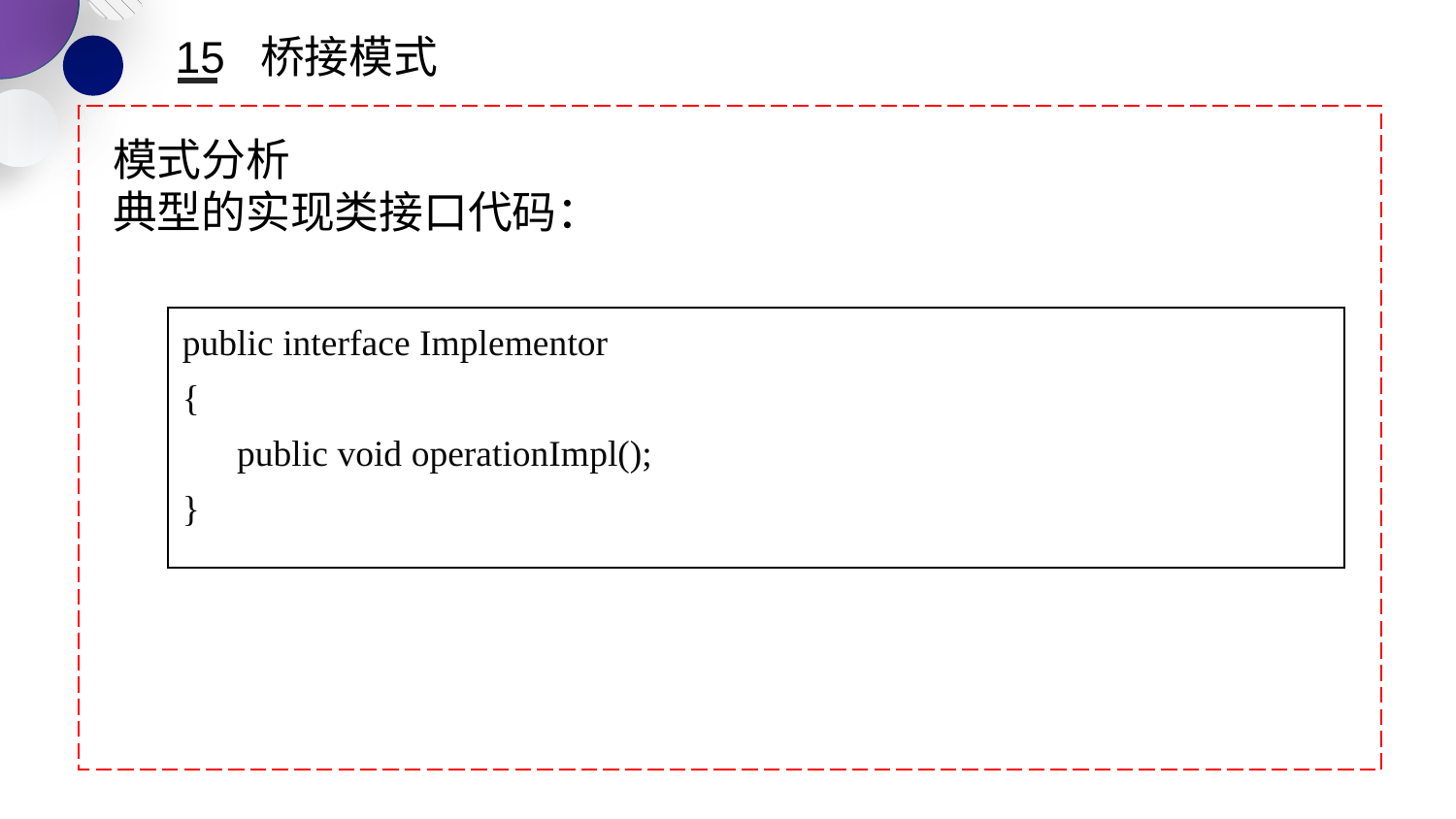

15  桥接模式

模式分析
典型的实现类接口代码：

| public interface Implementor { public void operationImpl(); } |
| --- |